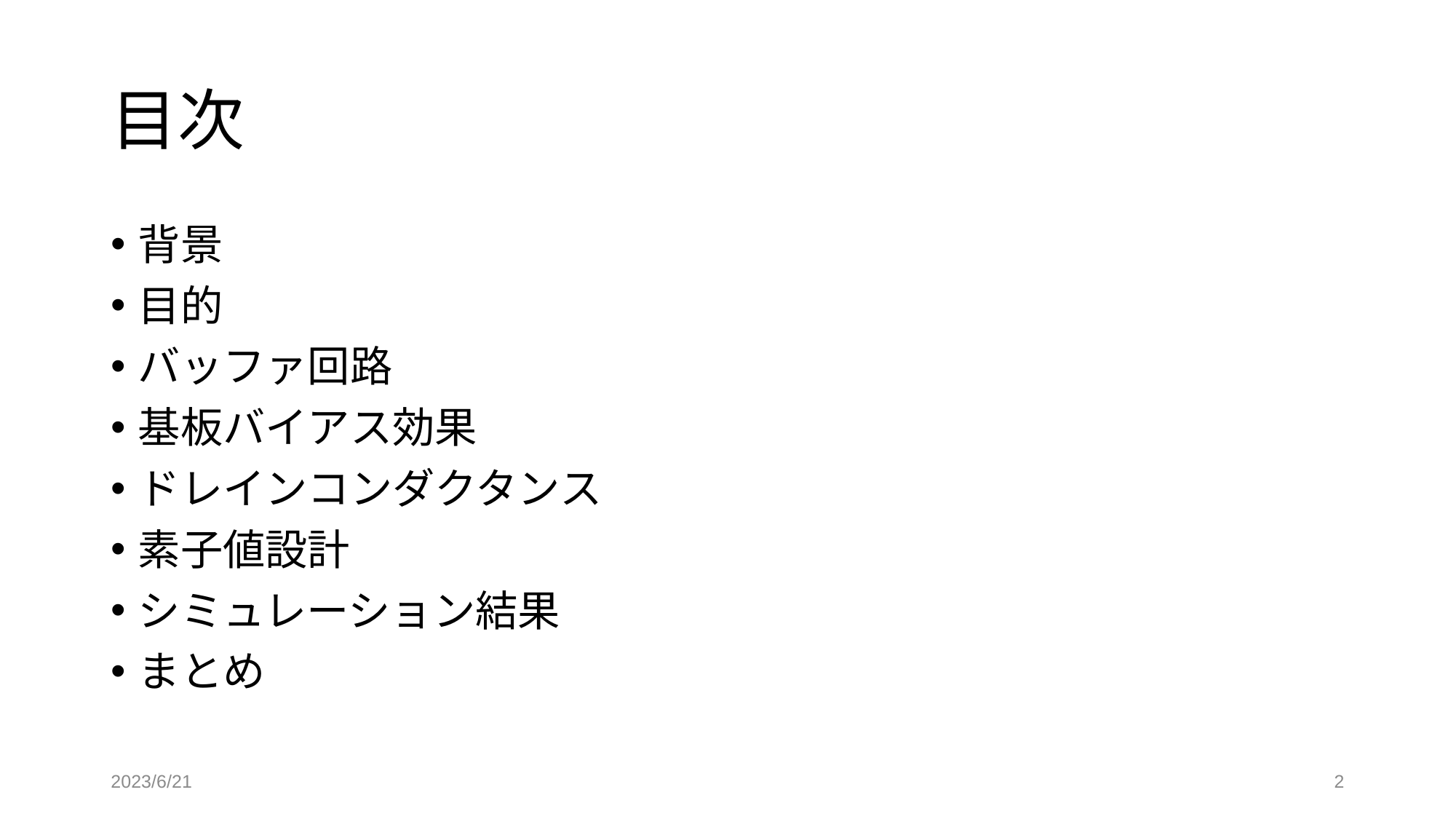

# 目次
背景
目的
バッファ回路
基板バイアス効果
ドレインコンダクタンス
素子値設計
シミュレーション結果
まとめ
2023/6/21
2